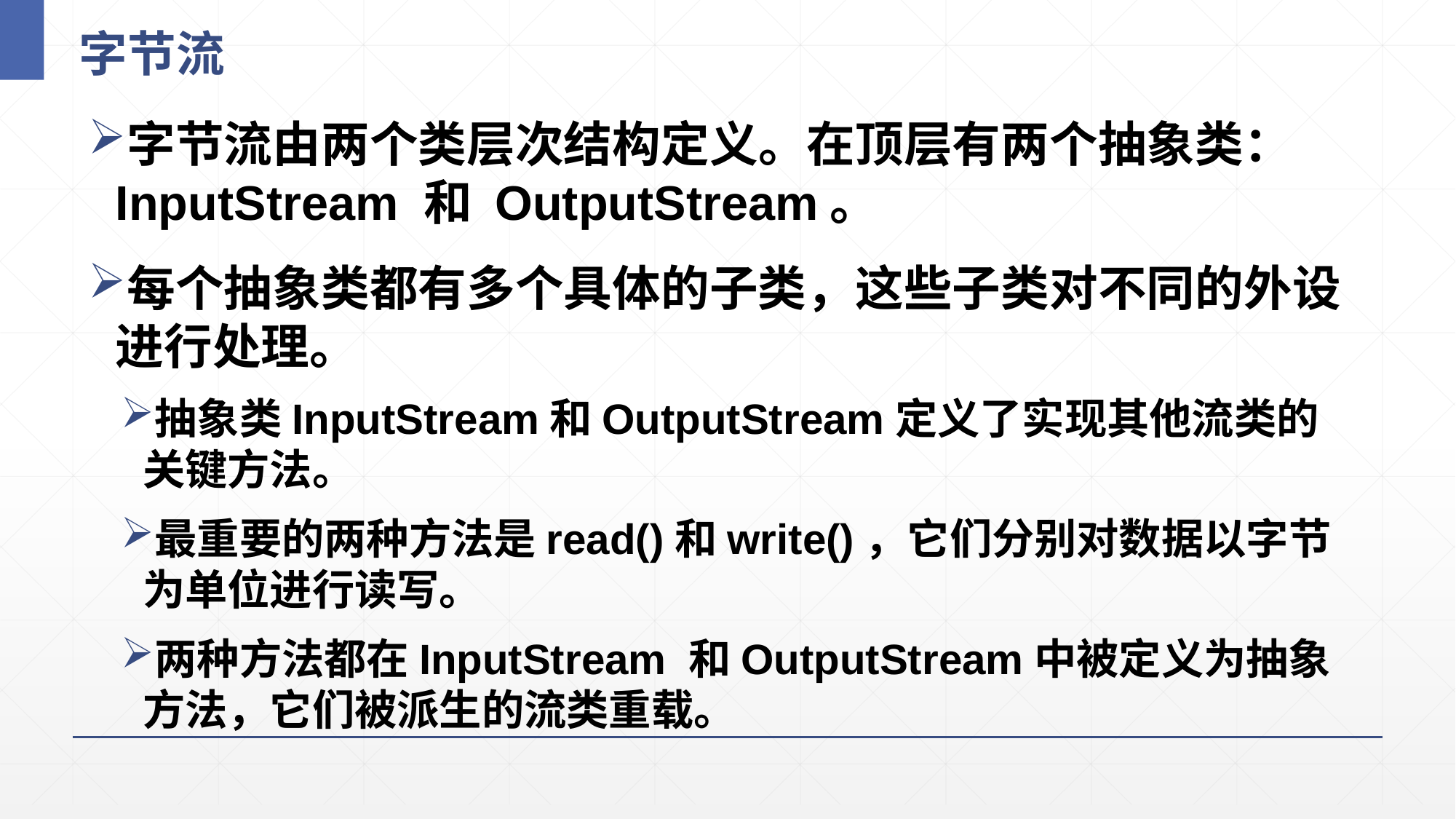

# 字节流
字节流由两个类层次结构定义。在顶层有两个抽象类：InputStream 和 OutputStream。
每个抽象类都有多个具体的子类，这些子类对不同的外设进行处理。
抽象类InputStream和OutputStream定义了实现其他流类的关键方法。
最重要的两种方法是read()和write()，它们分别对数据以字节为单位进行读写。
两种方法都在InputStream 和OutputStream中被定义为抽象方法，它们被派生的流类重载。